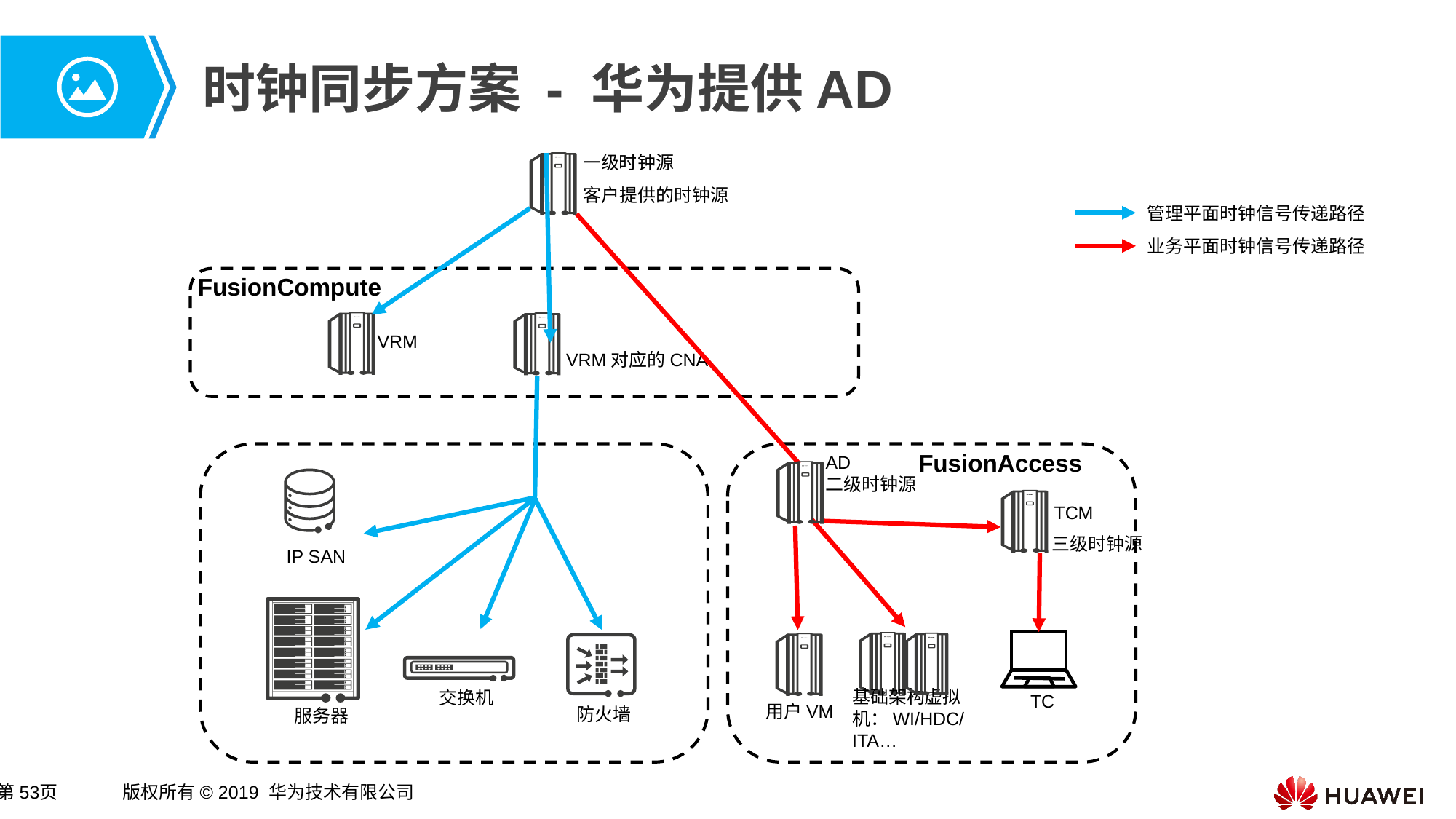

# 时钟同步方案 - 华为提供AD
一级时钟源

客户提供的时钟源
管理平面时钟信号传递路径
业务平面时钟信号传递路径
FusionCompute

VRM
VRM对应的CNA
FusionAccess

AD
二级时钟源

TCM
三级时钟源
IP SAN

交换机
TC
基础架构虚拟机：WI/HDC/ITA…
用户VM
防火墙
服务器